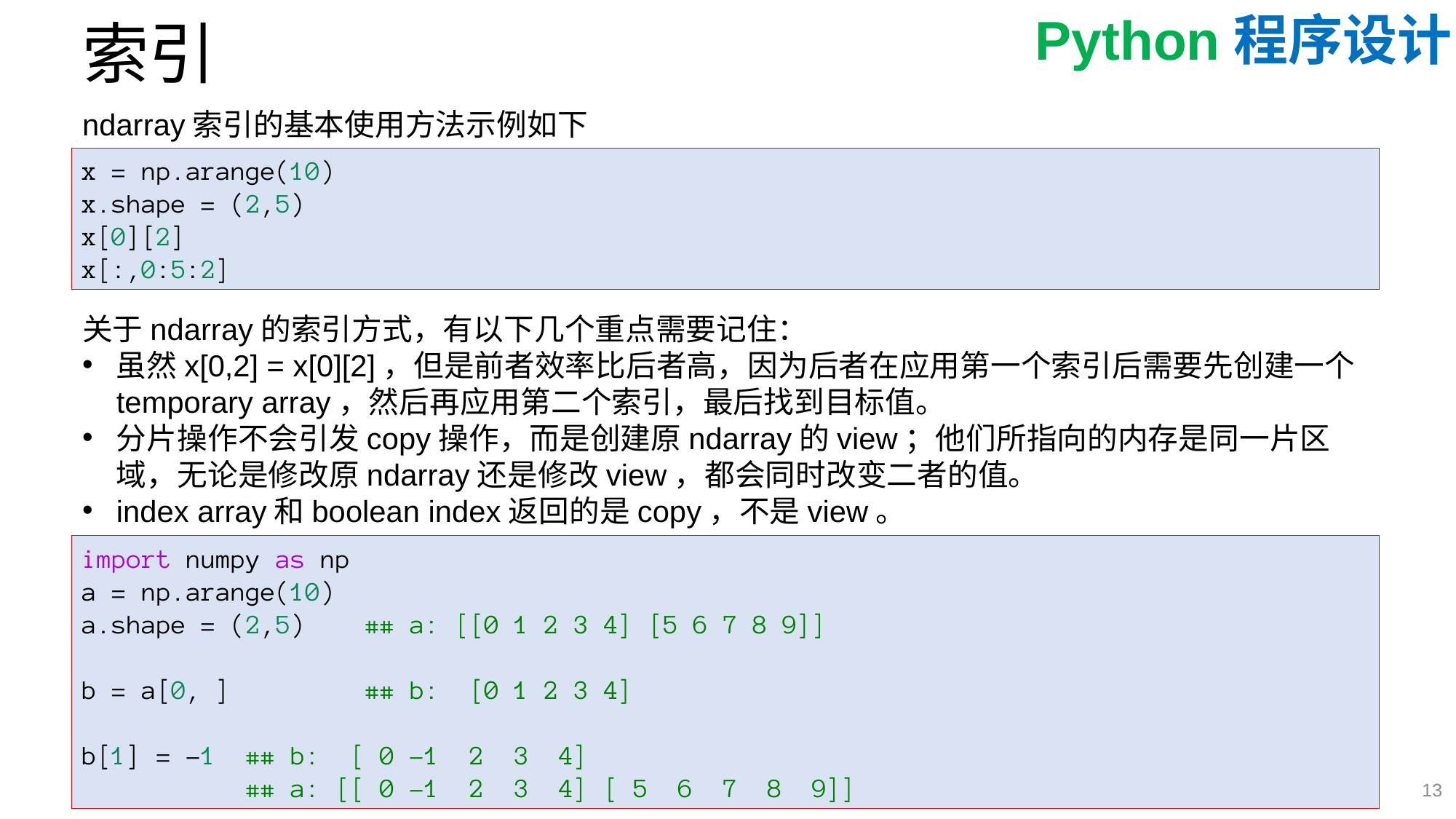

# 索引
ndarray索引的基本使用方法示例如下
x = np.arange(10)
x.shape = (2,5)
x[0][2]
x[:,0:5:2]
关于ndarray的索引方式，有以下几个重点需要记住：
虽然x[0,2] = x[0][2]，但是前者效率比后者高，因为后者在应用第一个索引后需要先创建一个temporary array，然后再应用第二个索引，最后找到目标值。
分片操作不会引发copy操作，而是创建原ndarray的view；他们所指向的内存是同一片区域，无论是修改原ndarray还是修改view，都会同时改变二者的值。
index array和boolean index返回的是copy，不是view。
import numpy as np
a = np.arange(10)
a.shape = (2,5)    ## a: [[0 1 2 3 4] [5 6 7 8 9]]
b = a[0, ]         ## b:  [0 1 2 3 4]
b[1] = -1  ## b:  [ 0 -1  2  3  4]
           ## a: [[ 0 -1  2  3  4] [ 5  6  7  8  9]]
13